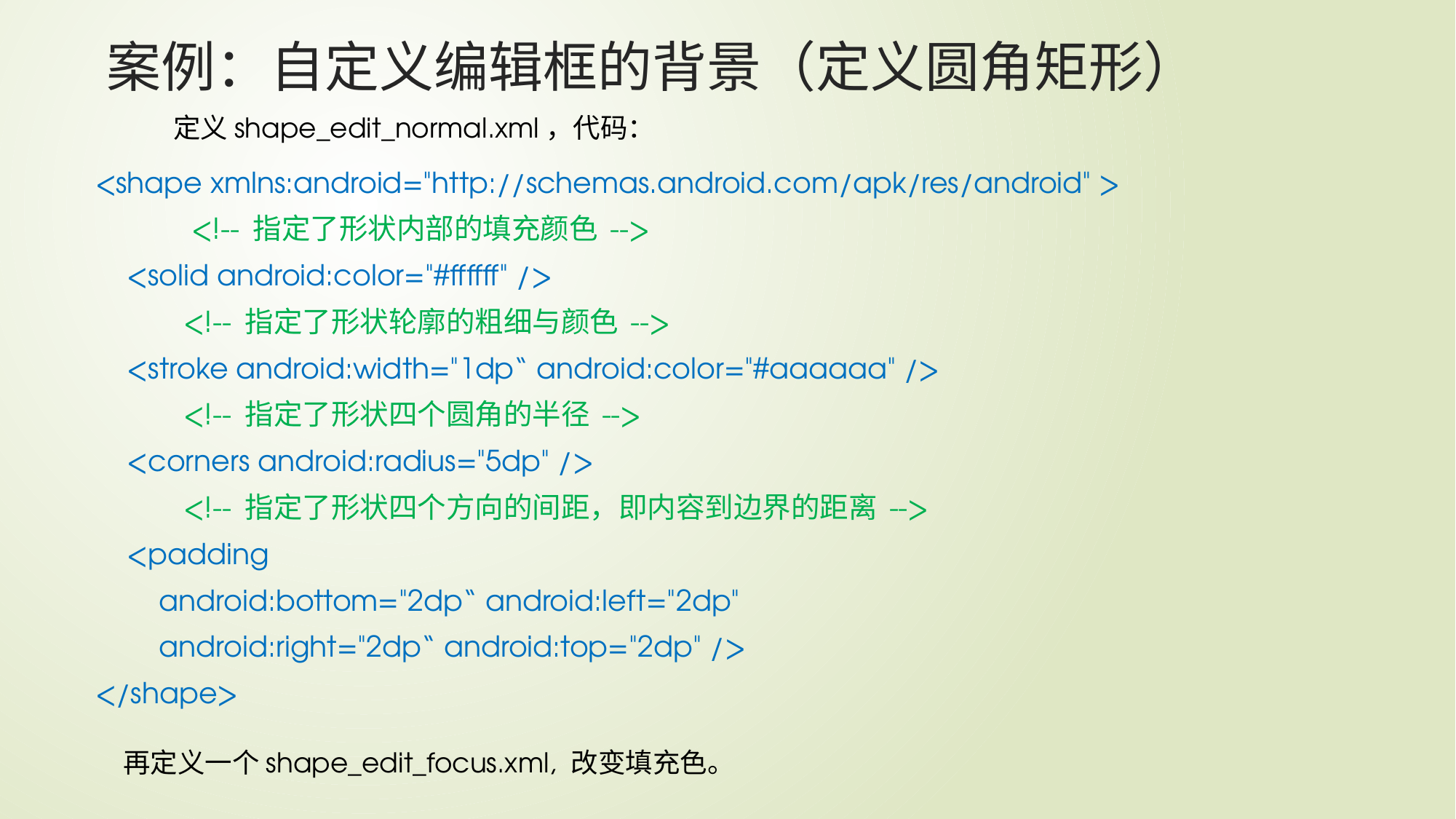

# 案例：自定义编辑框的背景（定义圆角矩形）
定义shape_edit_normal.xml，代码：
<shape xmlns:android="http://schemas.android.com/apk/res/android" >
            <!-- 指定了形状内部的填充颜色 -->
    <solid android:color="#ffffff" />
           <!-- 指定了形状轮廓的粗细与颜色 -->
    <stroke android:width="1dp“ android:color="#aaaaaa" />
           <!-- 指定了形状四个圆角的半径 -->
    <corners android:radius="5dp" />
           <!-- 指定了形状四个方向的间距，即内容到边界的距离 -->
    <padding
        android:bottom="2dp“ android:left="2dp"
        android:right="2dp“ android:top="2dp" />
</shape>

再定义一个shape_edit_focus.xml, 改变填充色。